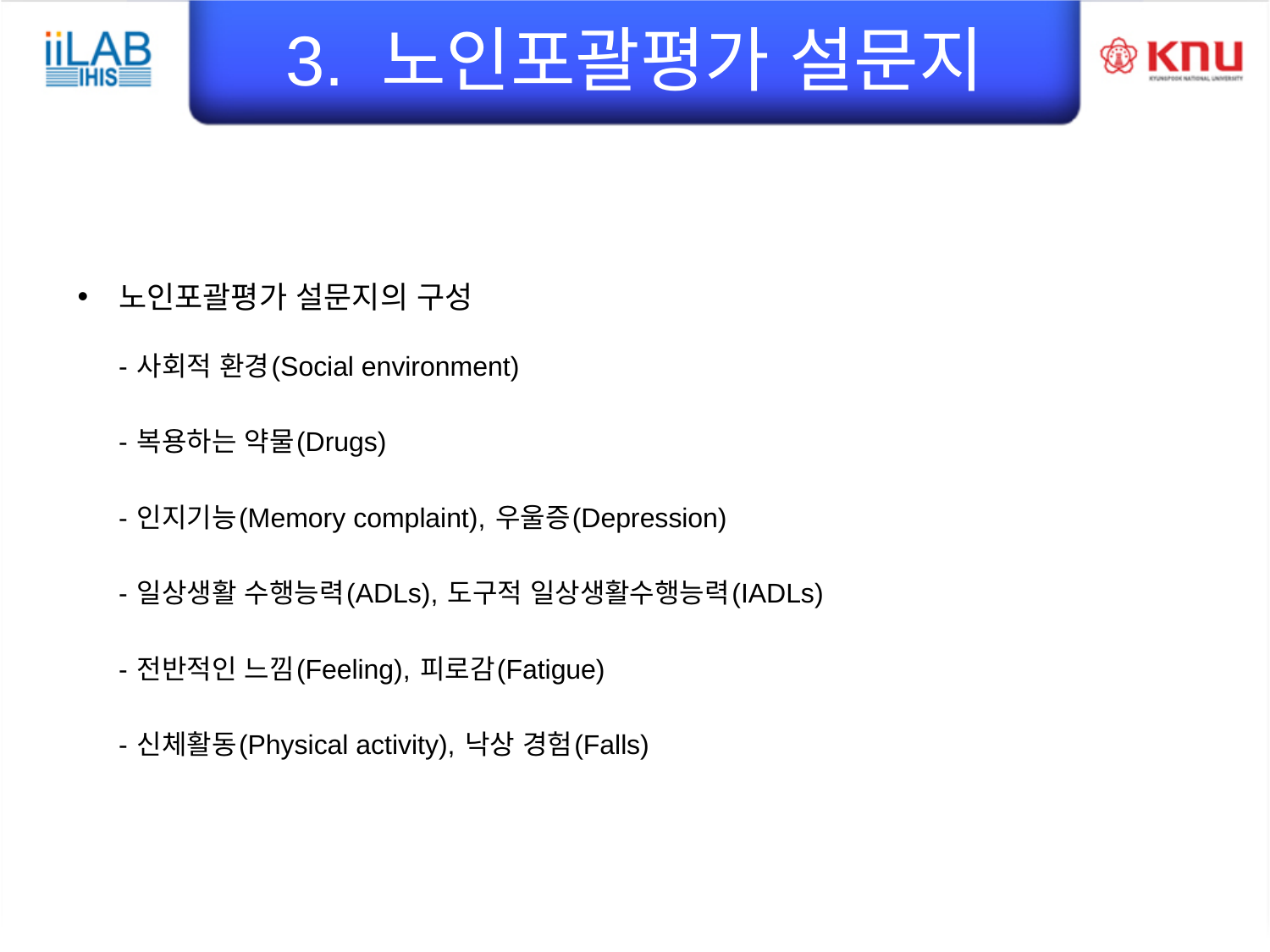

# 3. 노인포괄평가 설문지

노인포괄평가 설문지의 구성

	- 사회적 환경(Social environment)

	- 복용하는 약물(Drugs)

	- 인지기능(Memory complaint), 우울증(Depression)

	- 일상생활 수행능력(ADLs), 도구적 일상생활수행능력(IADLs)

	- 전반적인 느낌(Feeling), 피로감(Fatigue)

	- 신체활동(Physical activity), 낙상 경험(Falls)